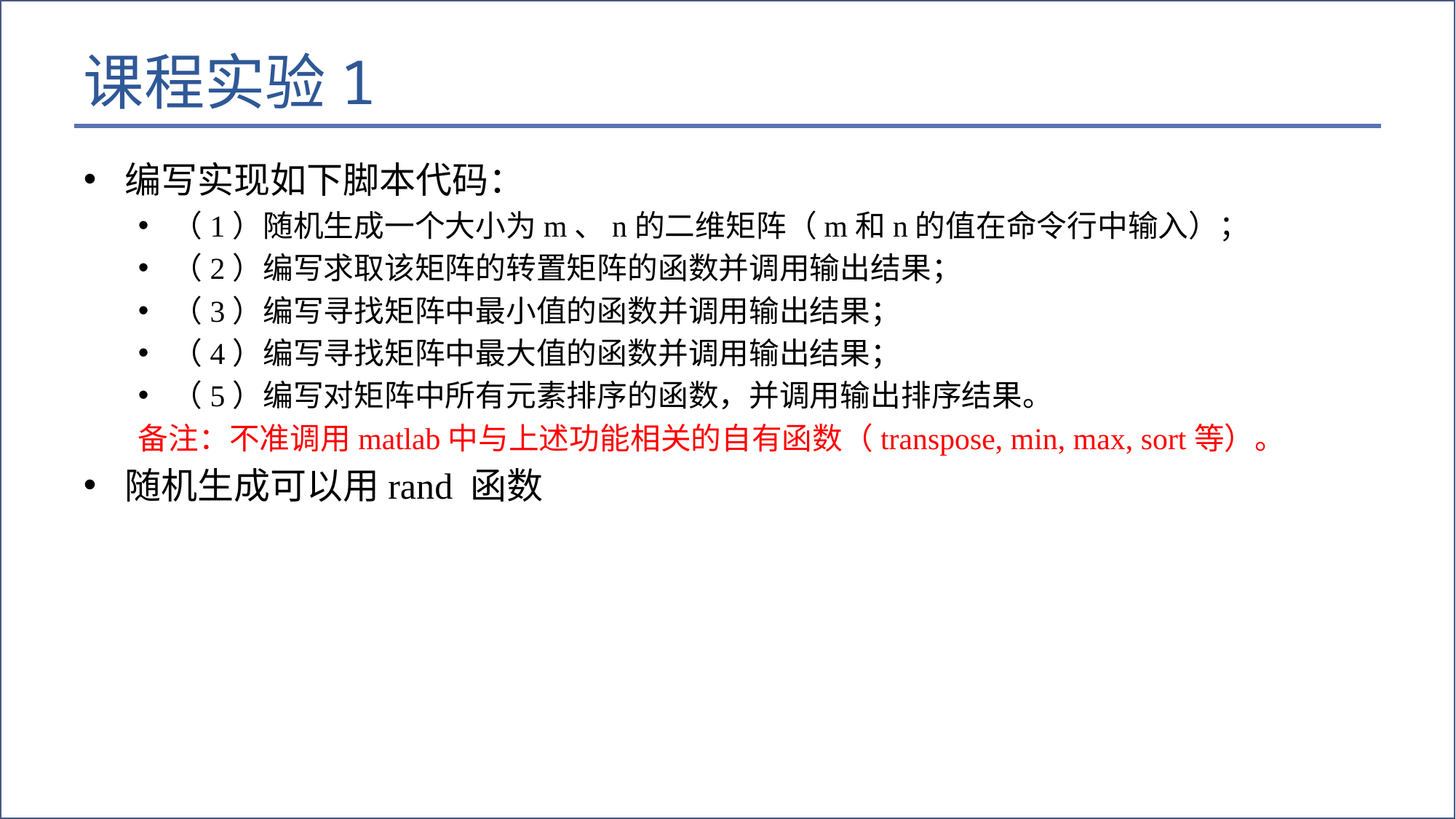

# 课程实验1
编写实现如下脚本代码：
（1）随机生成一个大小为m、n的二维矩阵（m和n的值在命令行中输入）；
（2）编写求取该矩阵的转置矩阵的函数并调用输出结果；
（3）编写寻找矩阵中最小值的函数并调用输出结果；
（4）编写寻找矩阵中最大值的函数并调用输出结果；
（5）编写对矩阵中所有元素排序的函数，并调用输出排序结果。
备注：不准调用matlab中与上述功能相关的自有函数（transpose, min, max, sort等）。
随机生成可以用rand 函数
11